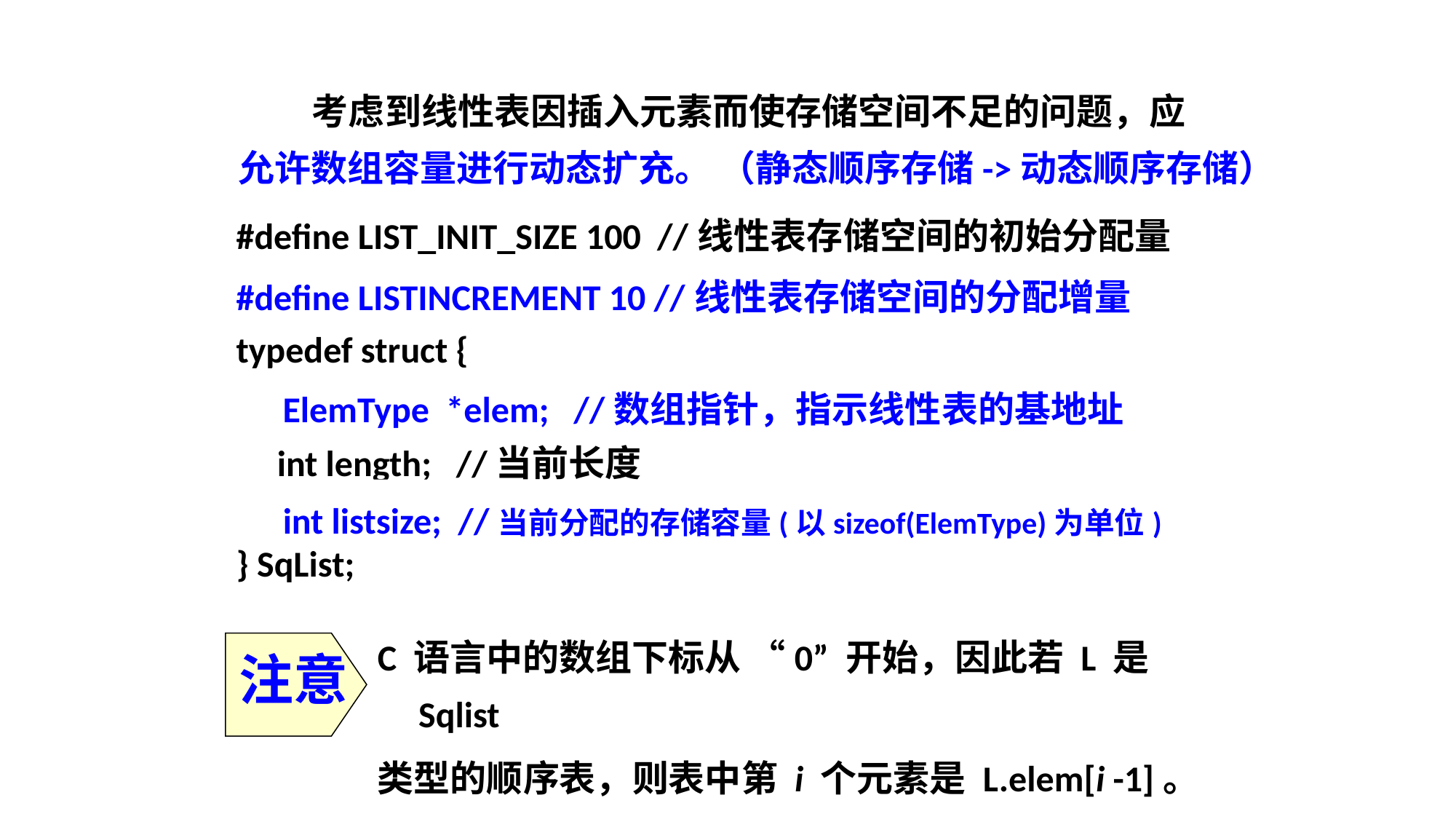

考虑到线性表因插入元素而使存储空间不足的问题，应
允许数组容量进行动态扩充。 （静态顺序存储->动态顺序存储）
#define LIST_INIT_SIZE 100  //线性表存储空间的初始分配量
typedef struct {
     ElemType  elem[LIST_INIT_SIZE];
     int length;   //当前长度
} SqList;
#define LISTINCREMENT 10 //线性表存储空间的分配增量
ElemType  *elem;   //数组指针，指示线性表的基地址
int listsize;  //当前分配的存储容量(以sizeof(ElemType)为单位)
C 语言中的数组下标从 “0” 开始，因此若 L 是 Sqlist
类型的顺序表，则表中第 i 个元素是 L.elem[i -1]。
 注意